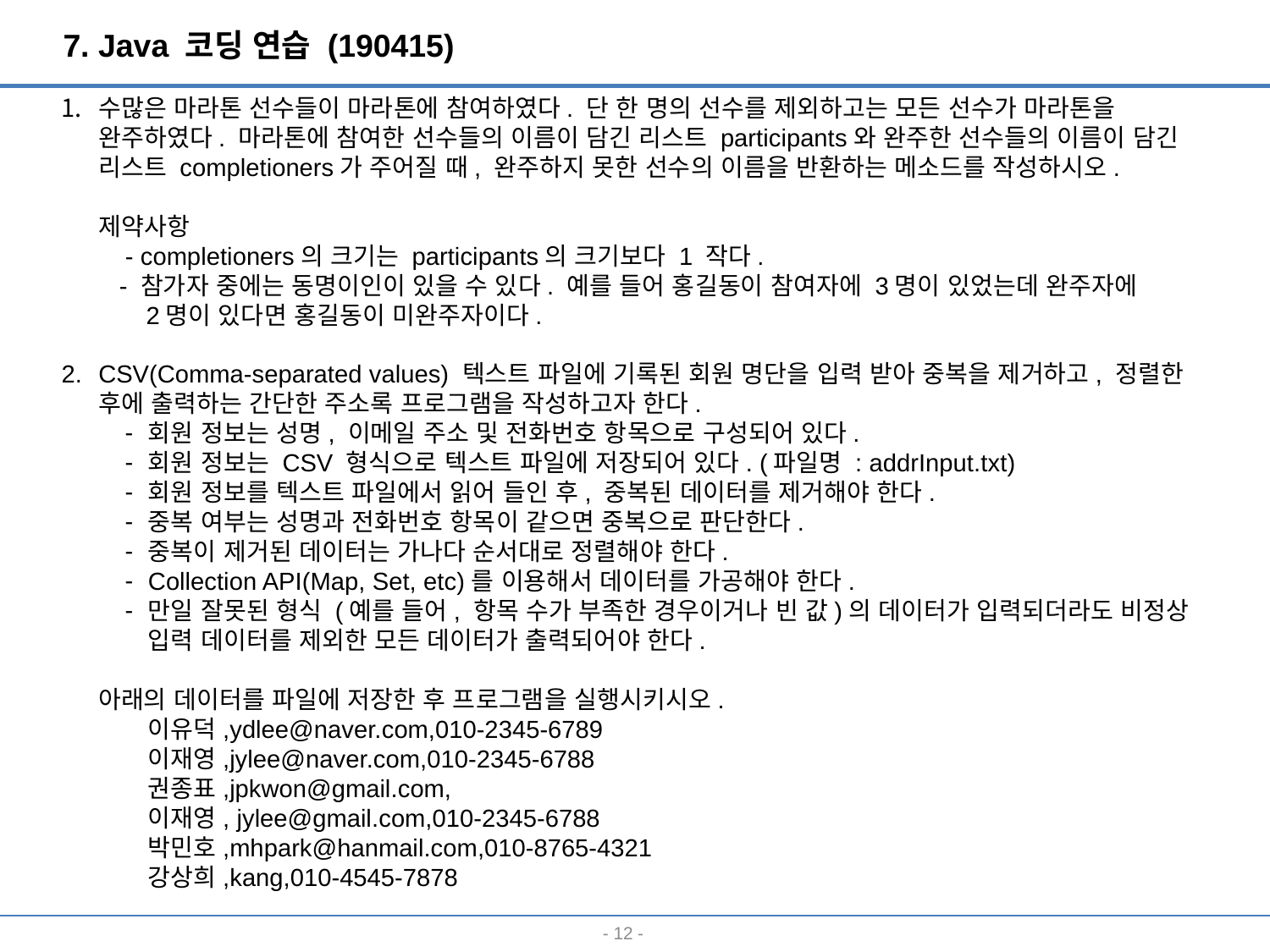

7. Java 코딩 연습 (190415)
수많은 마라톤 선수들이 마라톤에 참여하였다. 단 한 명의 선수를 제외하고는 모든 선수가 마라톤을 완주하였다. 마라톤에 참여한 선수들의 이름이 담긴 리스트 participants와 완주한 선수들의 이름이 담긴 리스트 completioners가 주어질 때, 완주하지 못한 선수의 이름을 반환하는 메소드를 작성하시오.
제약사항
   - completioners의 크기는 participants의 크기보다 1 작다.
   - 참가자 중에는 동명이인이 있을 수 있다. 예를 들어 홍길동이 참여자에 3명이 있었는데 완주자에
      2명이 있다면 홍길동이 미완주자이다.

CSV(Comma-separated values) 텍스트 파일에 기록된 회원 명단을 입력 받아 중복을 제거하고, 정렬한 후에 출력하는 간단한 주소록 프로그램을 작성하고자 한다.
회원 정보는 성명, 이메일 주소 및 전화번호 항목으로 구성되어 있다.
회원 정보는 CSV 형식으로 텍스트 파일에 저장되어 있다. (파일명 : addrInput.txt)
회원 정보를 텍스트 파일에서 읽어 들인 후, 중복된 데이터를 제거해야 한다.
중복 여부는 성명과 전화번호 항목이 같으면 중복으로 판단한다.
중복이 제거된 데이터는 가나다 순서대로 정렬해야 한다.
Collection API(Map, Set, etc)를 이용해서 데이터를 가공해야 한다.
만일 잘못된 형식 (예를 들어, 항목 수가 부족한 경우이거나 빈 값)의 데이터가 입력되더라도 비정상 입력 데이터를 제외한 모든 데이터가 출력되어야 한다.
아래의 데이터를 파일에 저장한 후 프로그램을 실행시키시오.
이유덕,ydlee@naver.com,010-2345-6789
이재영,jylee@naver.com,010-2345-6788
권종표,jpkwon@gmail.com,
이재영, jylee@gmail.com,010-2345-6788
박민호,mhpark@hanmail.com,010-8765-4321
강상희,kang,010-4545-7878
- 12 -